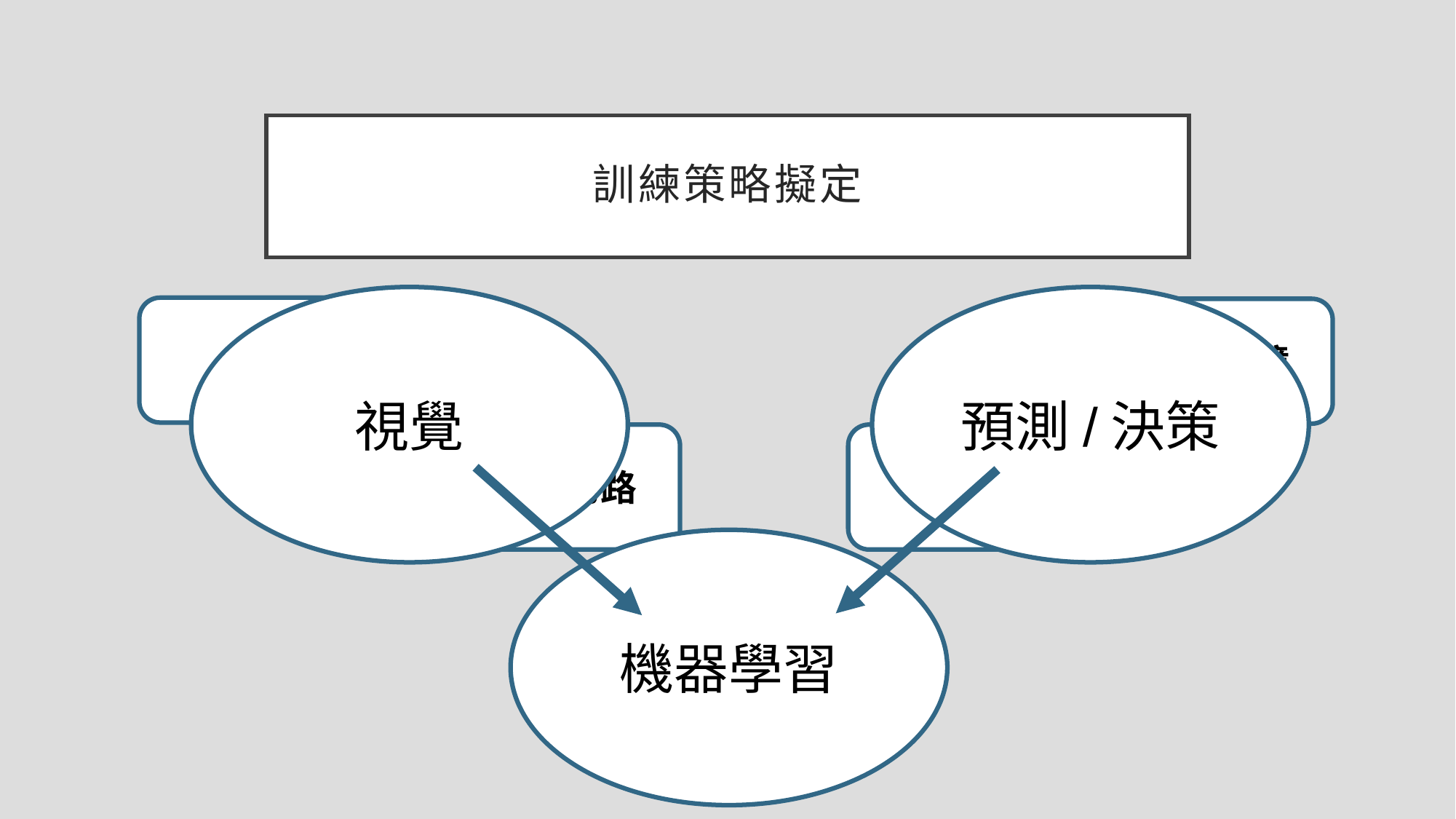

# 訓練策略擬定
視覺
預測/決策
有障礙物
知道甚麼不能撞
要會走正確的路
能夠轉彎
機器學習